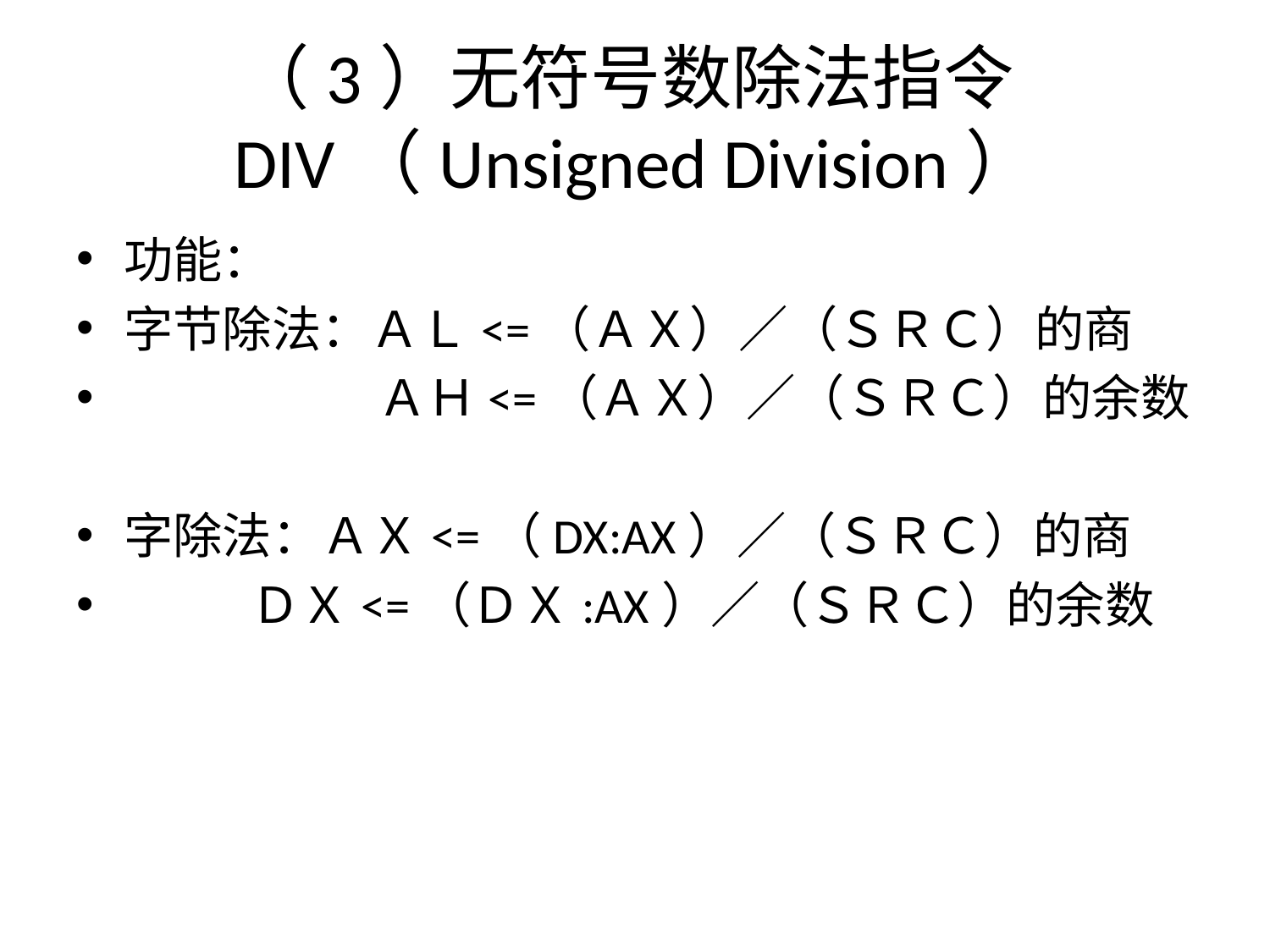

# （3）无符号数除法指令DIV（Unsigned Division）
功能：
字节除法：ＡＬ<=（ＡＸ）／（ＳＲＣ）的商
　		ＡＨ<=（ＡＸ）／（ＳＲＣ）的余数

字除法：ＡＸ<=（DX:AX）／（ＳＲＣ）的商
　	ＤＸ<=（ＤＸ:AX）／（ＳＲＣ）的余数